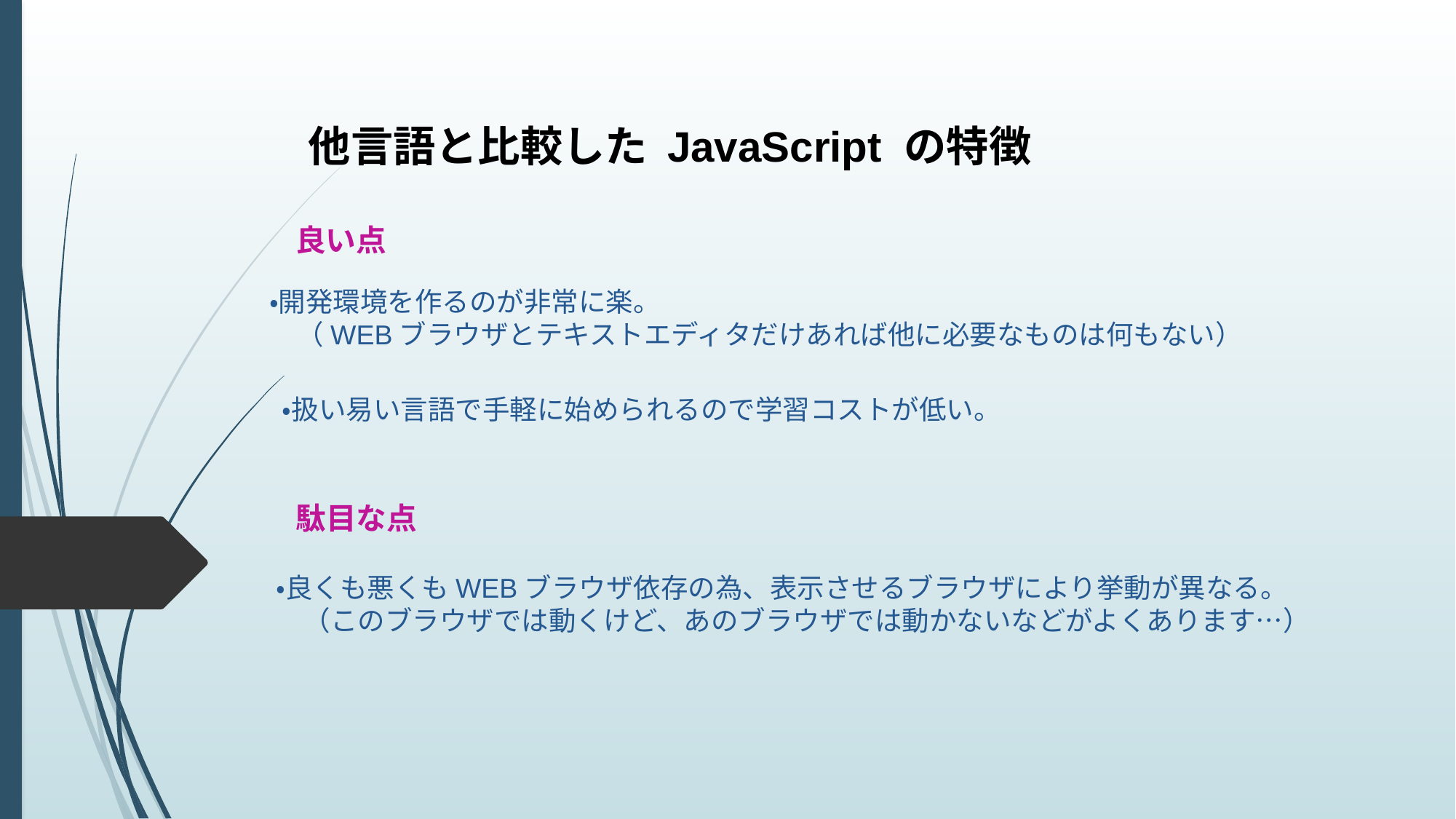

他言語と比較した JavaScript の特徴
良い点
・開発環境を作るのが非常に楽。
　（WEBブラウザとテキストエディタだけあれば他に必要なものは何もない）
・扱い易い言語で手軽に始められるので学習コストが低い。
駄目な点
・良くも悪くもWEBブラウザ依存の為、表示させるブラウザにより挙動が異なる。
　（このブラウザでは動くけど、あのブラウザでは動かないなどがよくあります…）